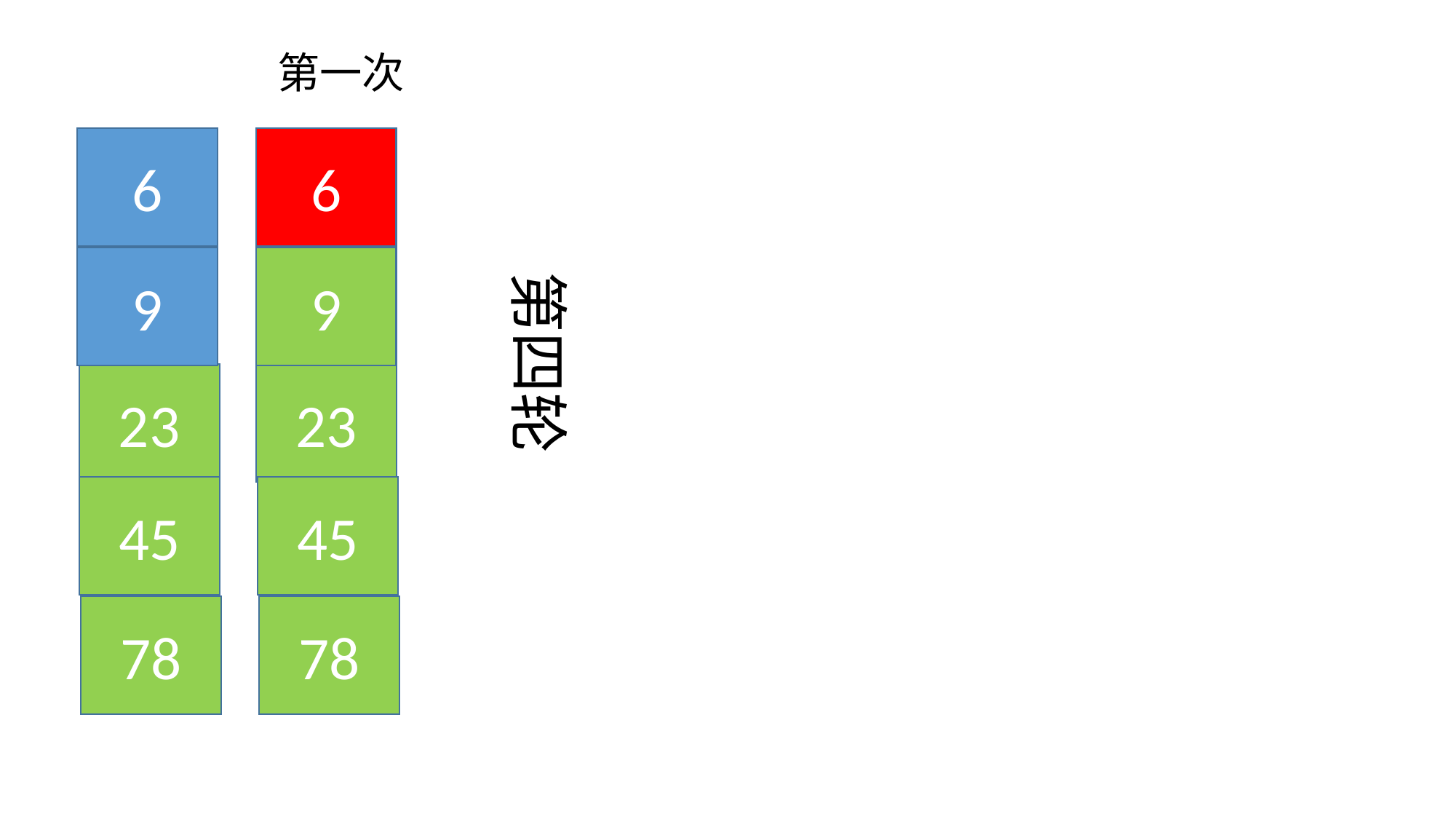

第一次
6
6
9
9
第四轮
23
23
45
45
78
78